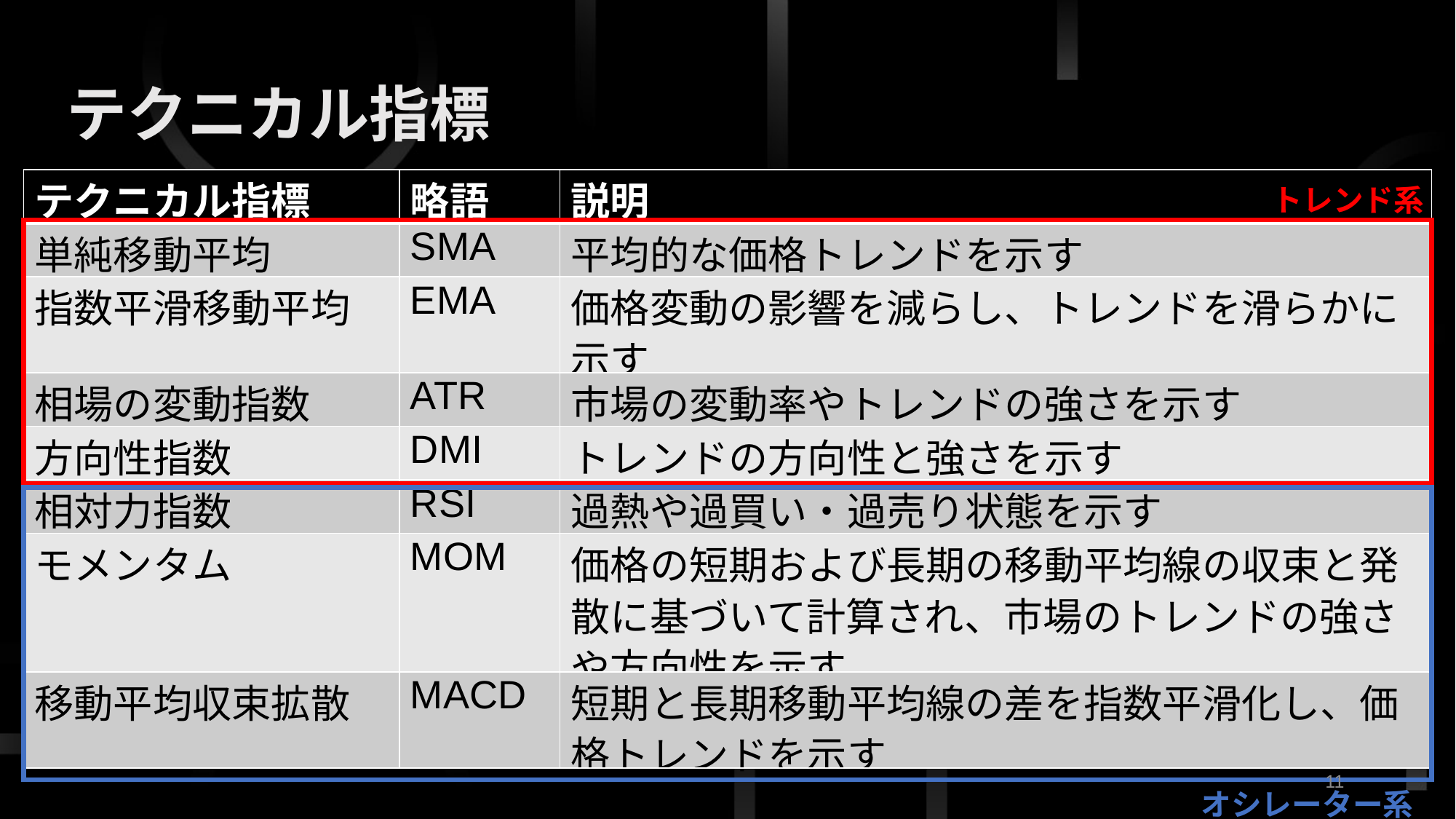

テクニカル指標
| テクニカル指標 | 略語 | 説明 |
| --- | --- | --- |
| 単純移動平均 | SMA | 平均的な価格トレンドを示す |
| 指数平滑移動平均 | EMA | 価格変動の影響を減らし、トレンドを滑らかに示す |
| 相場の変動指数 | ATR | 市場の変動率やトレンドの強さを示す |
| 方向性指数 | DMI | トレンドの方向性と強さを示す |
| 相対力指数 | RSI | 過熱や過買い・過売り状態を示す |
| モメンタム | MOM | 価格の短期および長期の移動平均線の収束と発散に基づいて計算され、市場のトレンドの強さや方向性を示す |
| 移動平均収束拡散 | MACD | 短期と長期移動平均線の差を指数平滑化し、価格トレンドを示す |
トレンド系

11
オシレーター系